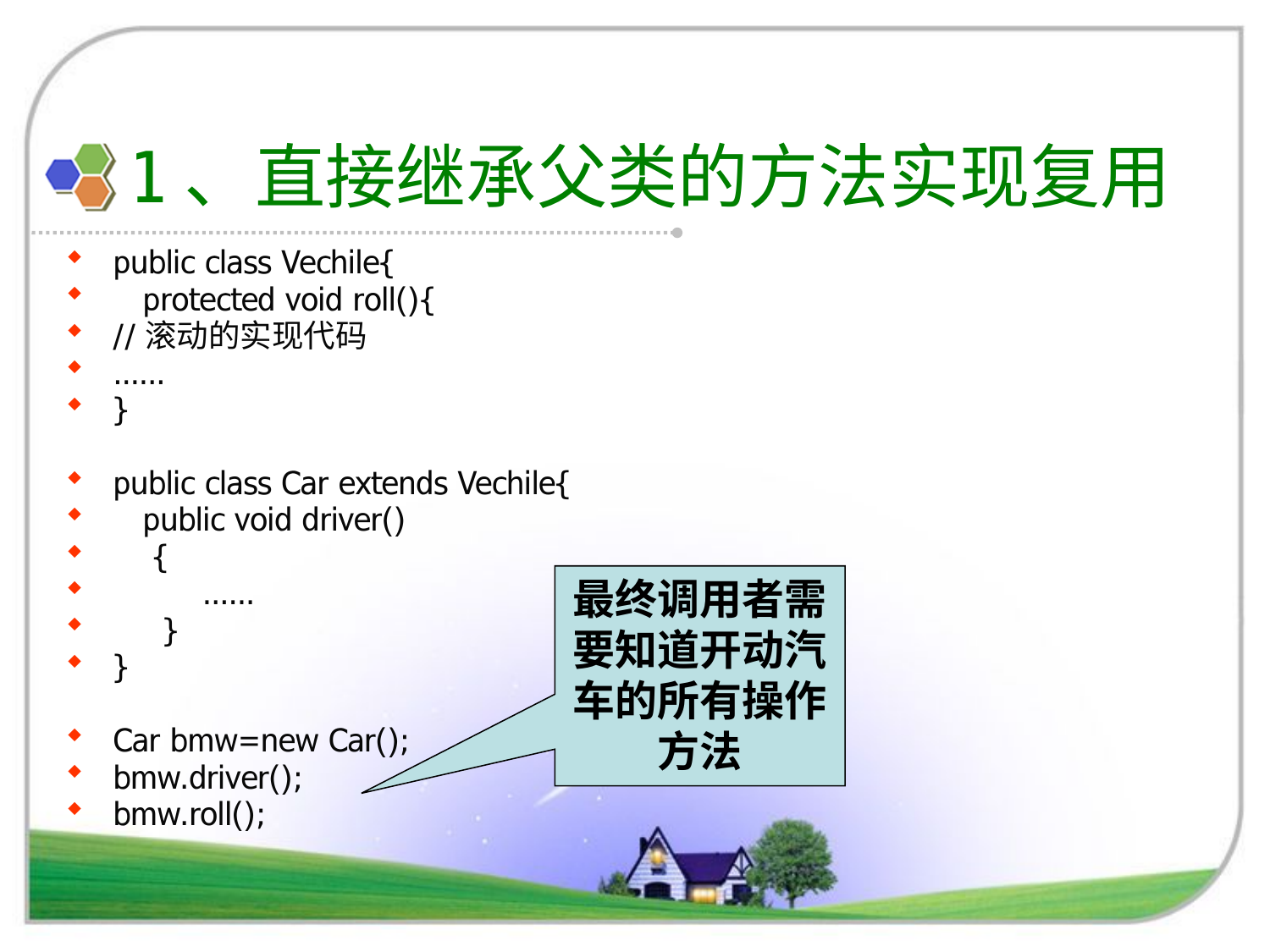

# 1、直接继承父类的方法实现复用
public class Vechile{
   protected void roll(){
//滚动的实现代码
……
}

public class Car extends Vechile{
   public void driver()
    {
         ……
     }
}

Car bmw=new Car();
bmw.driver();
bmw.roll();

最终调用者需要知道开动汽车的所有操作方法